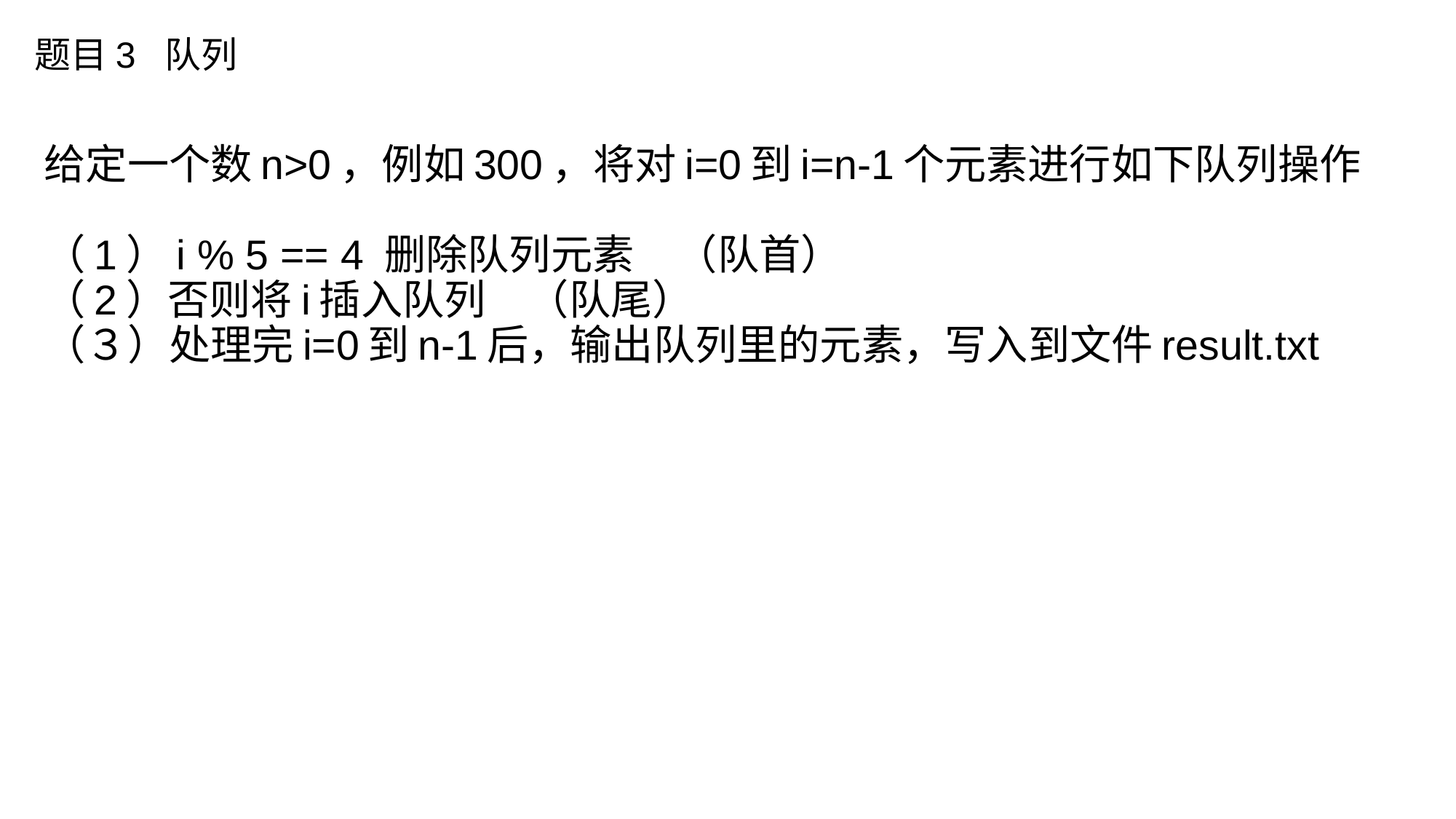

题目3  队列
# 给定一个数n>0，例如300，将对i=0到i=n-1个元素进行如下队列操作 （1）i % 5 == 4 删除队列元素　（队首） （2）否则将i插入队列　（队尾） （３）处理完i=0到n-1后，输出队列里的元素，写入到文件result.txt